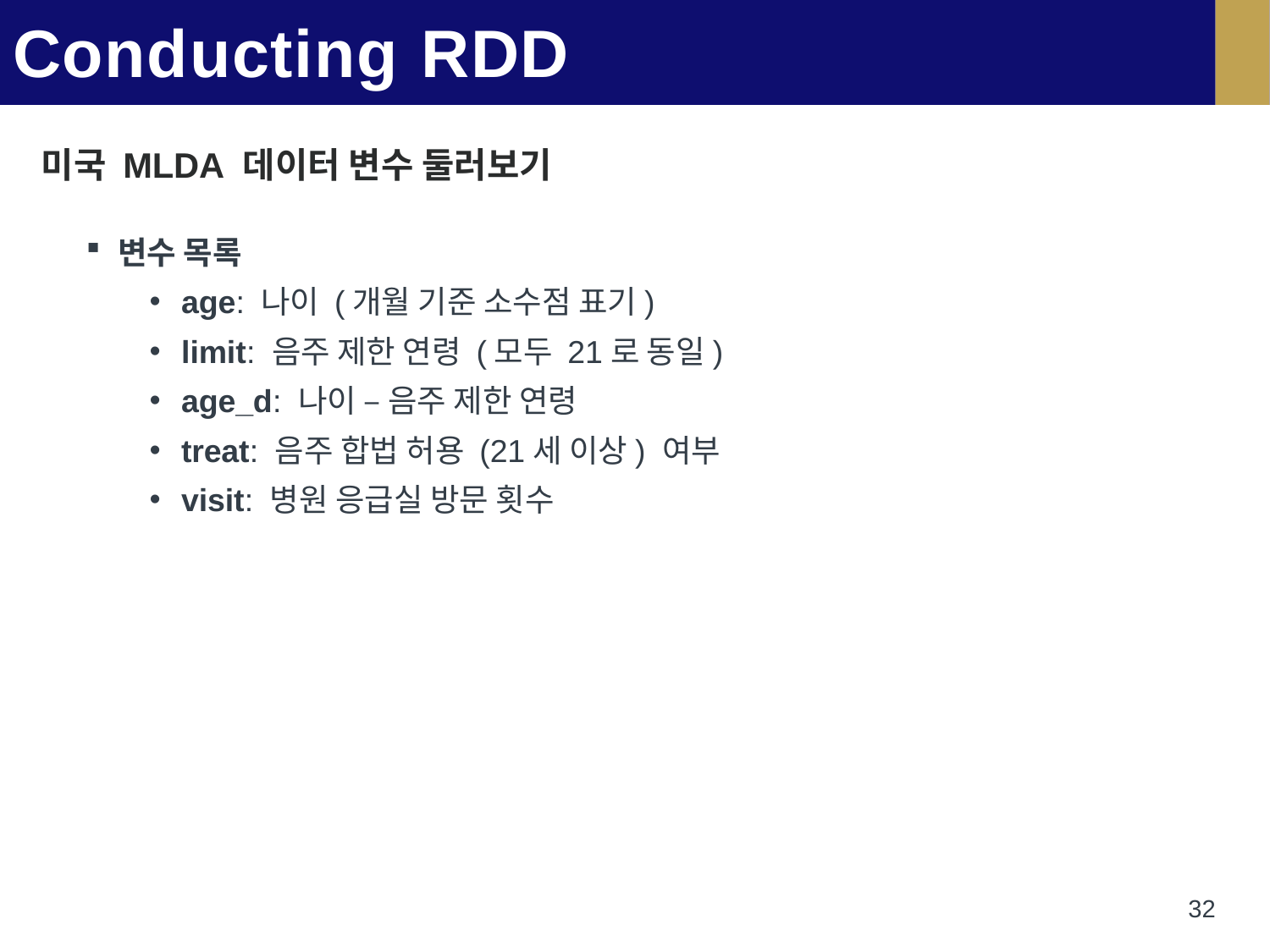

# Conducting RDD Analysis
미국 MLDA 데이터 변수 둘러보기

변수 목록
age: 나이 (개월 기준 소수점 표기)
limit: 음주 제한 연령 (모두 21로 동일)
age_d: 나이 – 음주 제한 연령
treat: 음주 합법 허용 (21세 이상) 여부
visit: 병원 응급실 방문 횟수
32